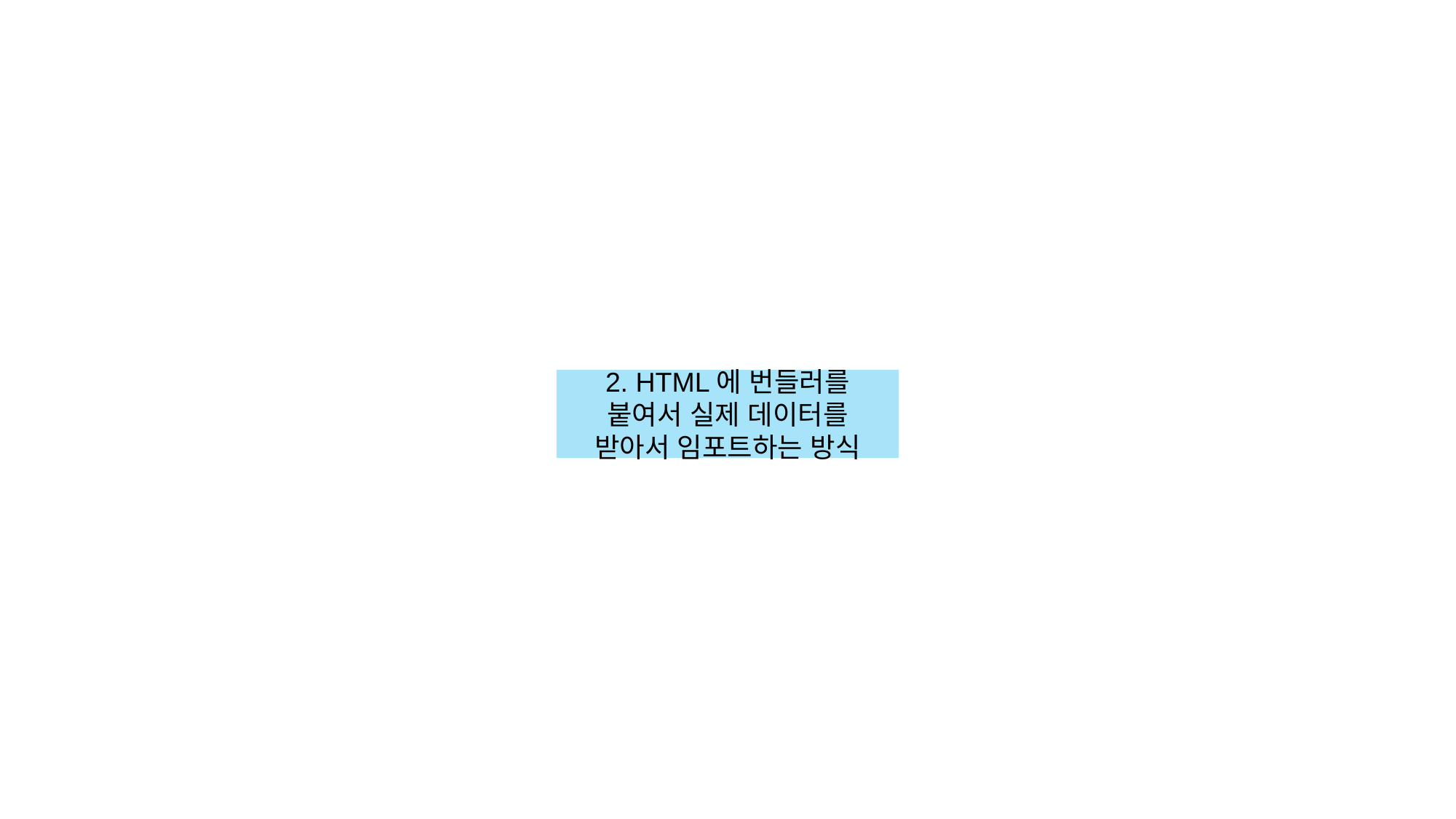

2. HTML에 번들러를 붙여서 실제 데이터를 받아서 임포트하는 방식